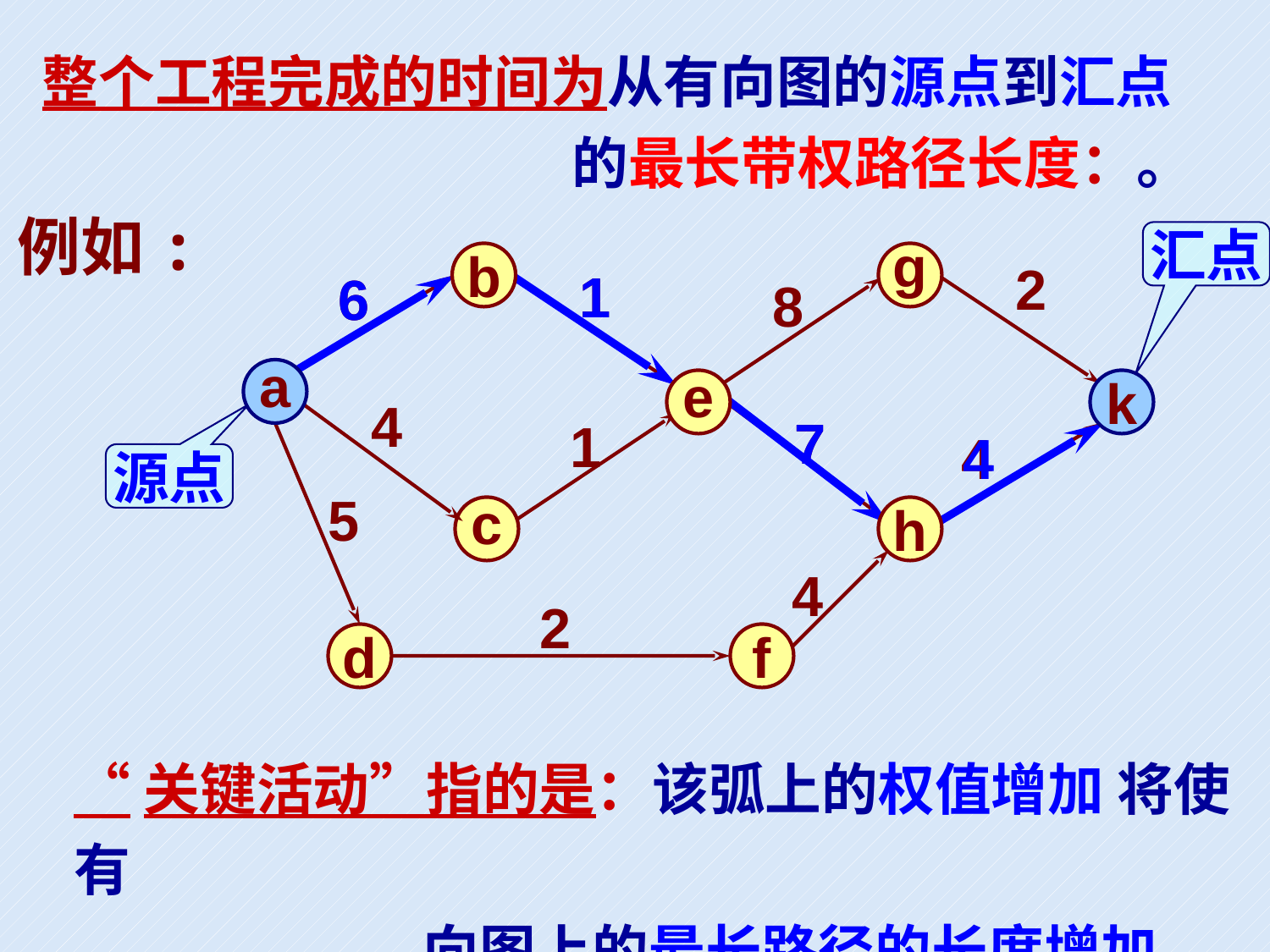

整个工程完成的时间为从有向图的源点到汇点
                                        的最长带权路径长度：。
例如:
汇点
b
g
2
1
1
6
6
8

a
e
k
4

7
7
1

4
4

源点
5
c
h

4
2
d
f

“关键活动”指的是：该弧上的权值增加 将使有
                          向图上的最长路径的长度增加。